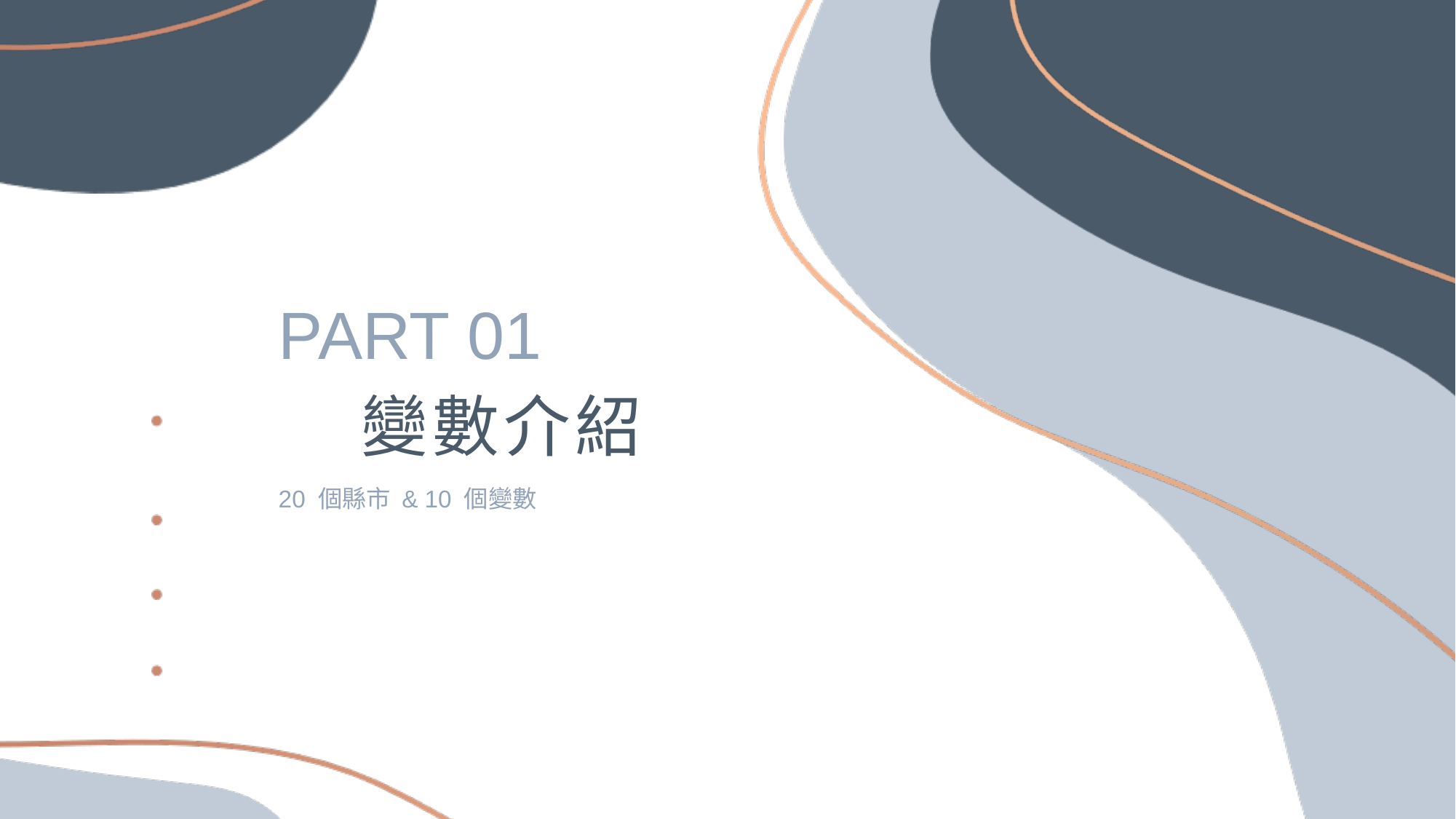

PART 01
變數介紹
20 個縣市 & 10 個變數